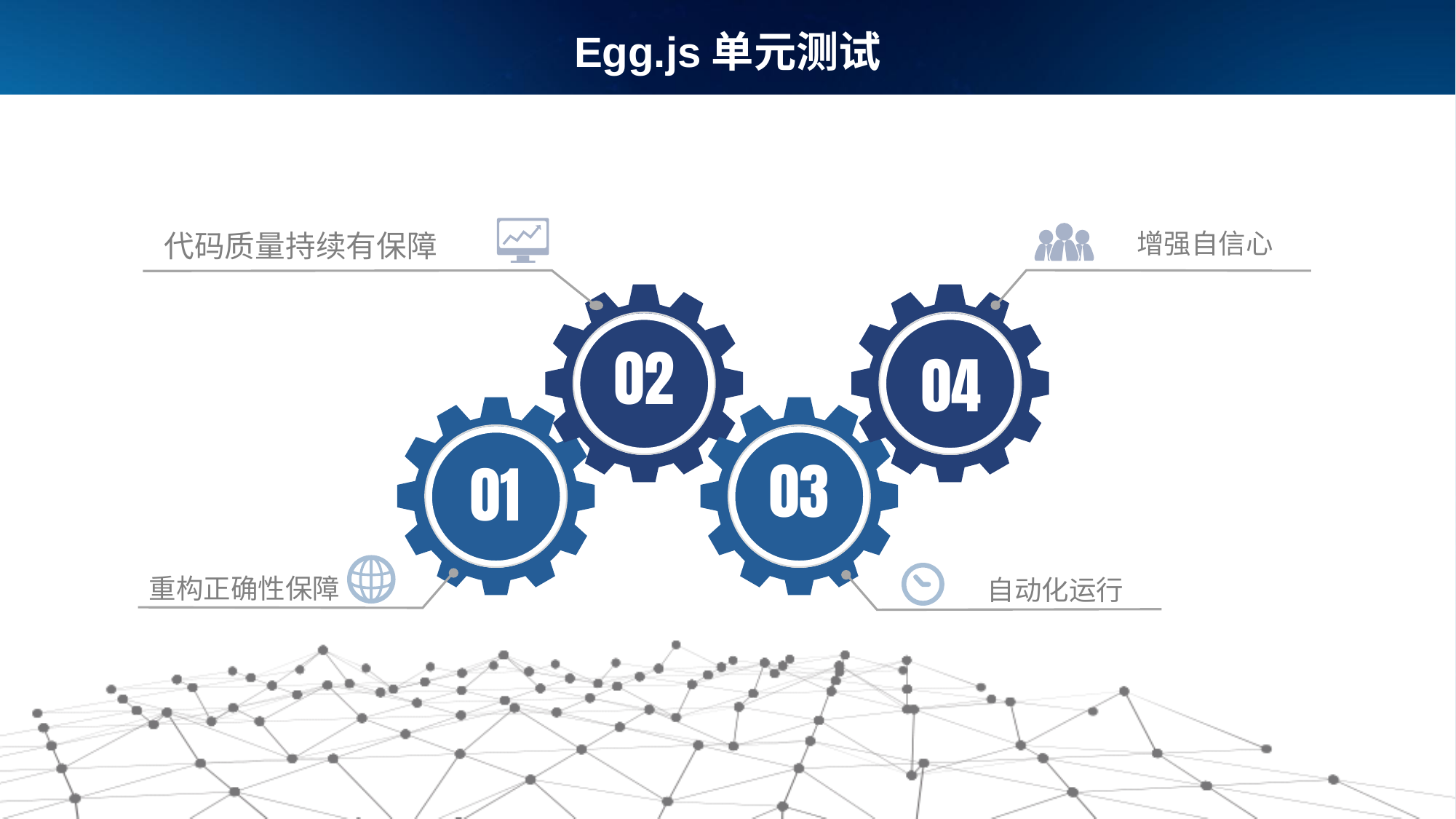

# Egg.js单元测试

增强自信心

代码质量持续有保障

02
04

03
01

重构正确性保障

自动化运行